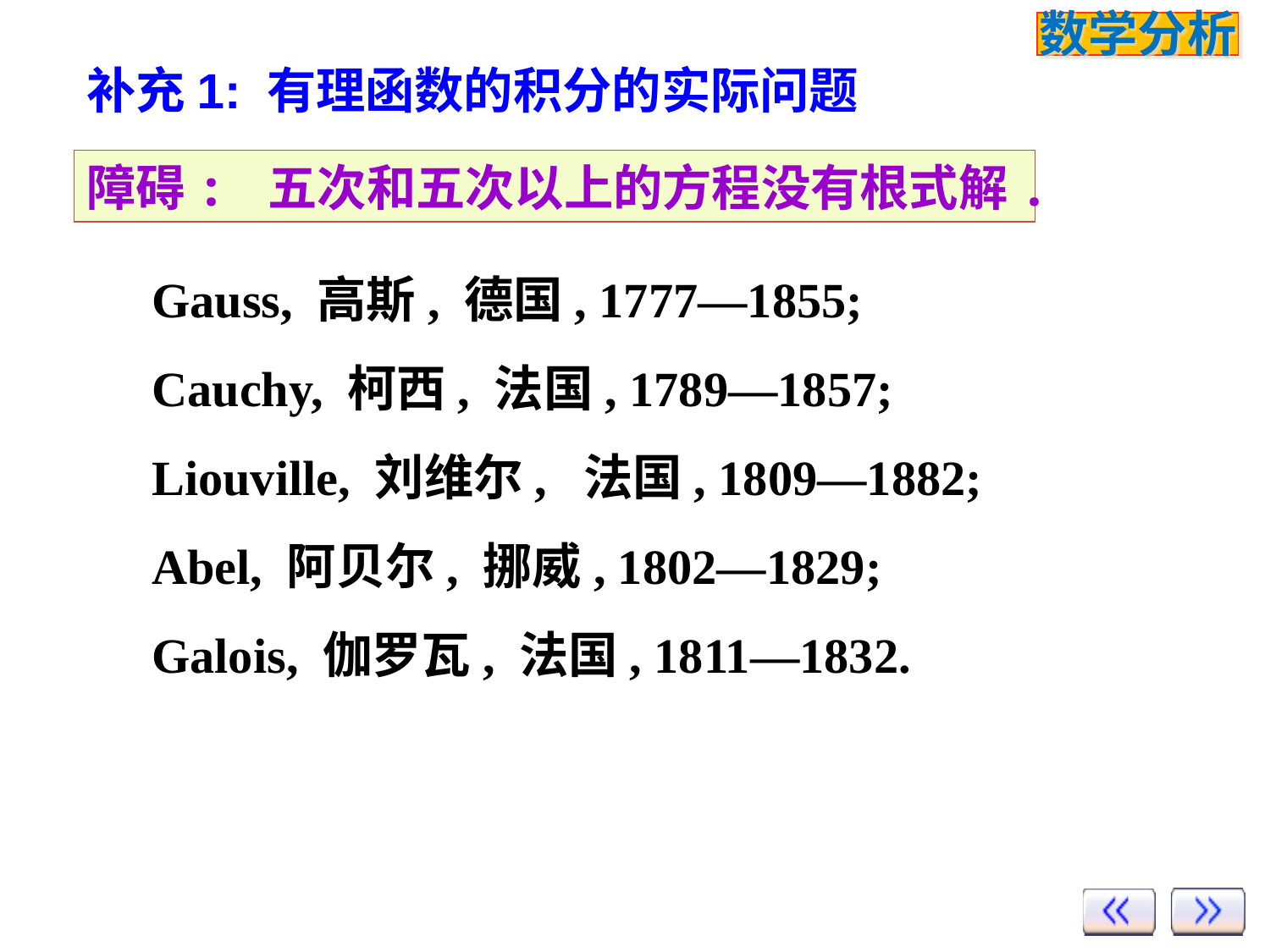

补充1: 有理函数的积分的实际问题
障碍: 五次和五次以上的方程没有根式解.
Gauss, 高斯, 德国, 1777—1855;
Cauchy, 柯西, 法国, 1789—1857;
Liouville, 刘维尔,  法国, 1809—1882;
Abel, 阿贝尔, 挪威, 1802—1829;
Galois, 伽罗瓦, 法国, 1811—1832.